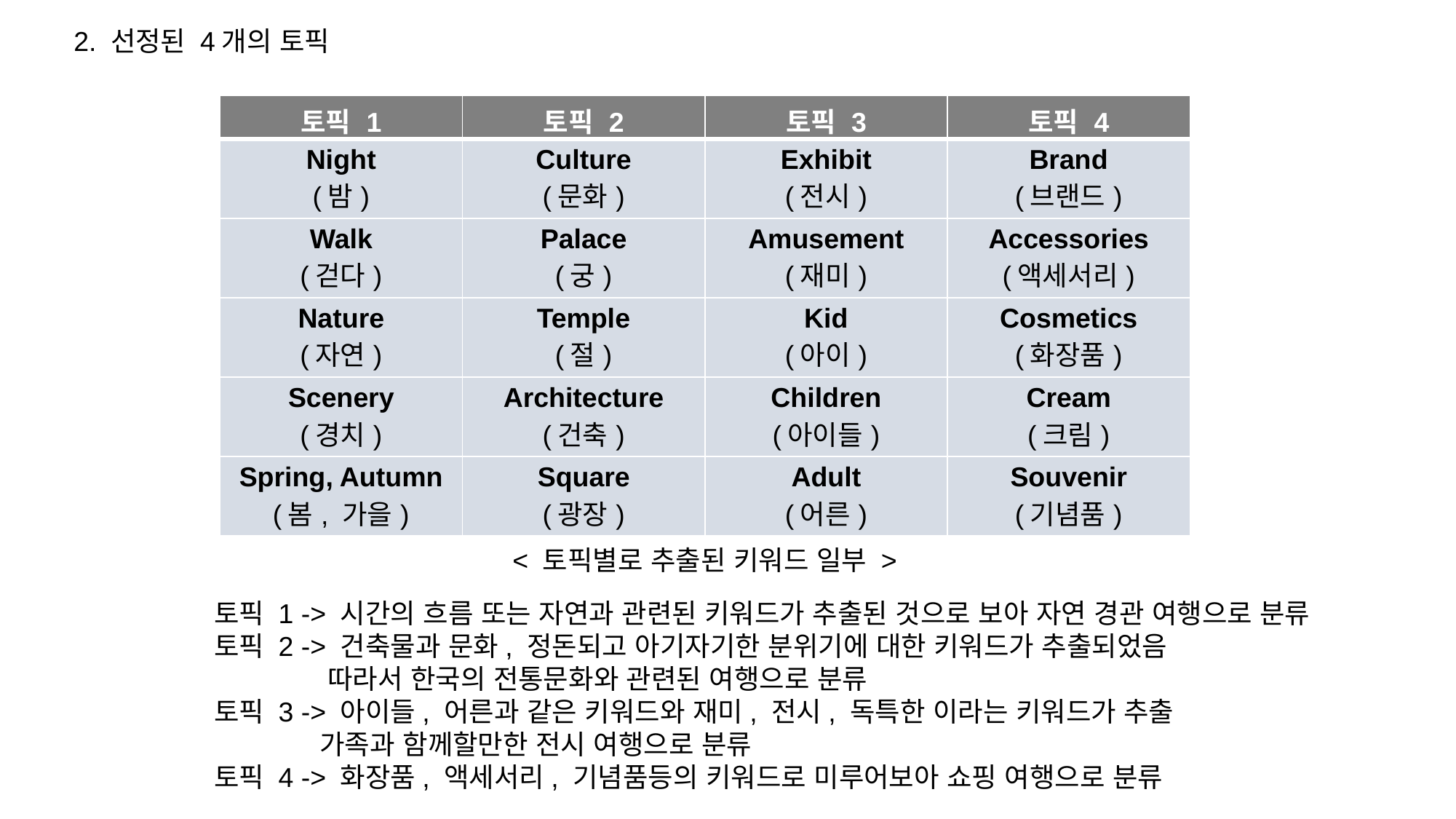

2. 선정된 4개의 토픽
| 토픽 1 | 토픽 2 | 토픽 3 | 토픽 4 |
| --- | --- | --- | --- |
| Night (밤) | Culture (문화) | Exhibit (전시) | Brand (브랜드) |
| Walk (걷다) | Palace (궁) | Amusement (재미) | Accessories (액세서리) |
| Nature (자연) | Temple (절) | Kid (아이) | Cosmetics (화장품) |
| Scenery (경치) | Architecture (건축) | Children (아이들) | Cream (크림) |
| Spring, Autumn (봄, 가을) | Square (광장) | Adult (어른) | Souvenir (기념품) |
< 토픽별로 추출된 키워드 일부 >
토픽 1 -> 시간의 흐름 또는 자연과 관련된 키워드가 추출된 것으로 보아 자연 경관 여행으로 분류
토픽 2 -> 건축물과 문화, 정돈되고 아기자기한 분위기에 대한 키워드가 추출되었음
              따라서 한국의 전통문화와 관련된 여행으로 분류
토픽 3 -> 아이들, 어른과 같은 키워드와 재미, 전시, 독특한 이라는 키워드가 추출
             가족과 함께할만한 전시 여행으로 분류
토픽 4 -> 화장품, 액세서리, 기념품등의 키워드로 미루어보아 쇼핑 여행으로 분류